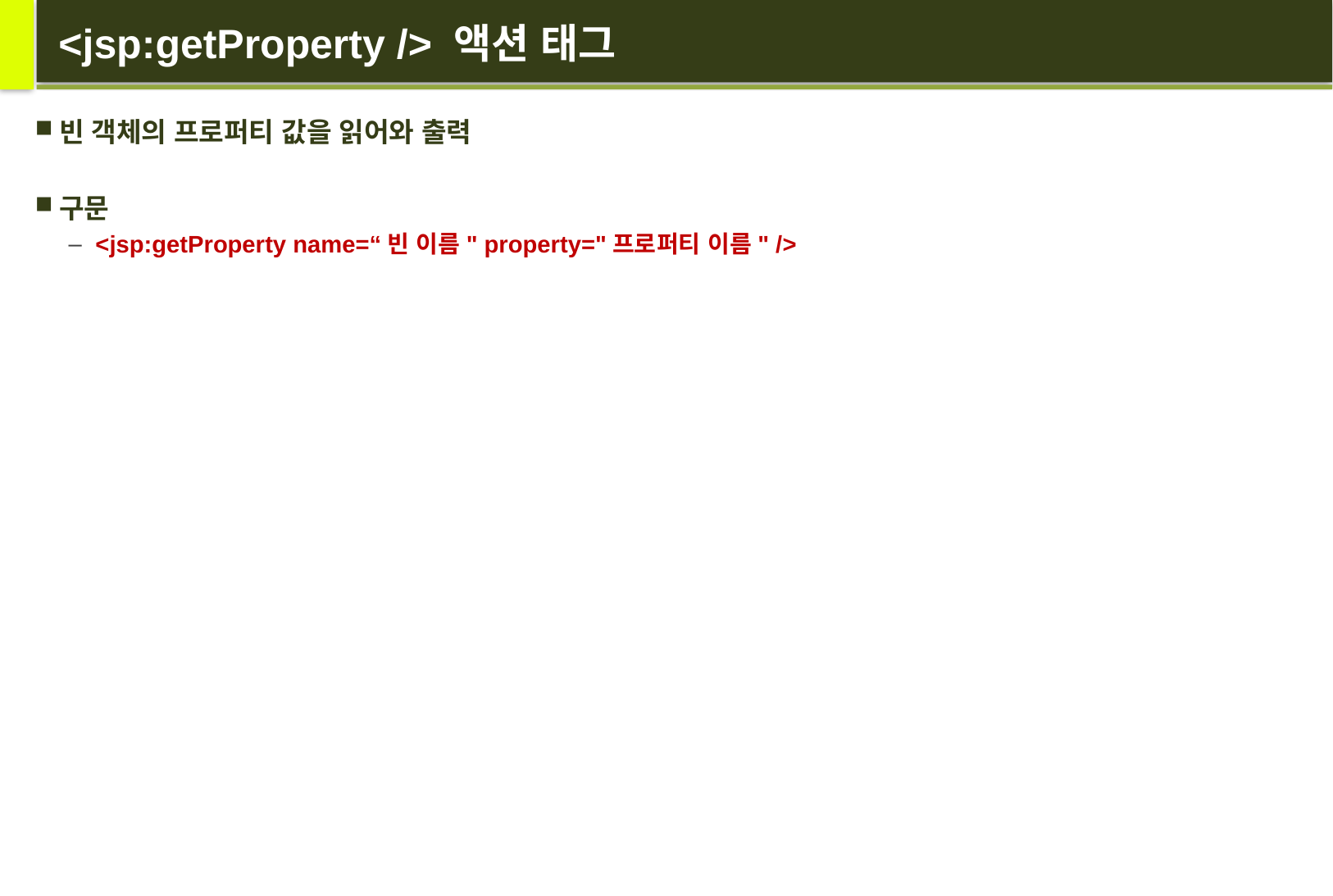

# <jsp:getProperty /> 액션 태그
빈 객체의 프로퍼티 값을 읽어와 출력

구문
<jsp:getProperty name=“빈 이름" property="프로퍼티 이름" />